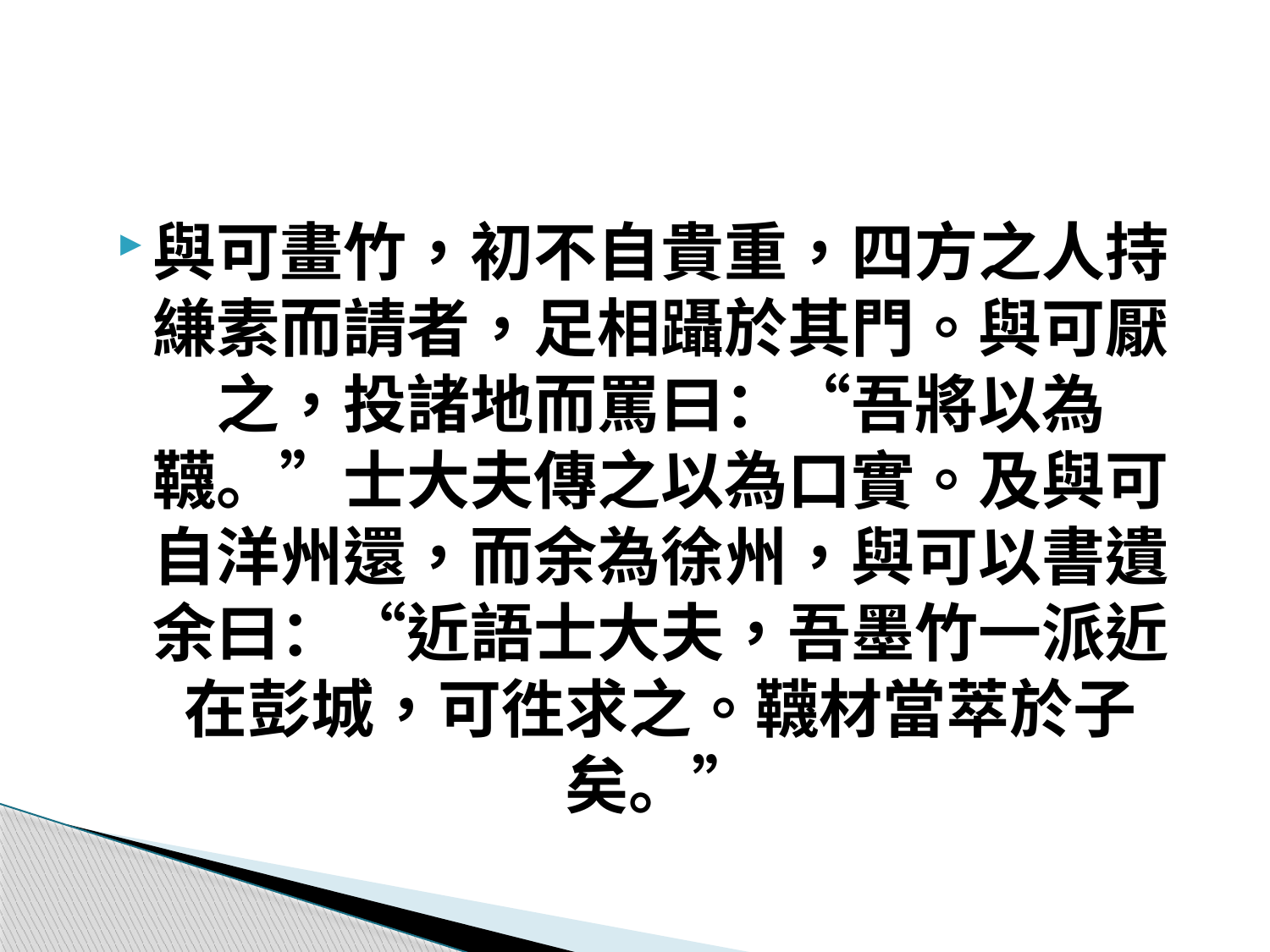

#
與可畫竹，初不自貴重，四方之人持縑素而請者，足相躡於其門。與可厭之，投諸地而罵曰：“吾將以為韈。”士大夫傳之以為口實。及與可自洋州還，而余為徐州，與可以書遺余曰：“近語士大夫，吾墨竹一派近在彭城，可徃求之。韈材當萃於子矣。”